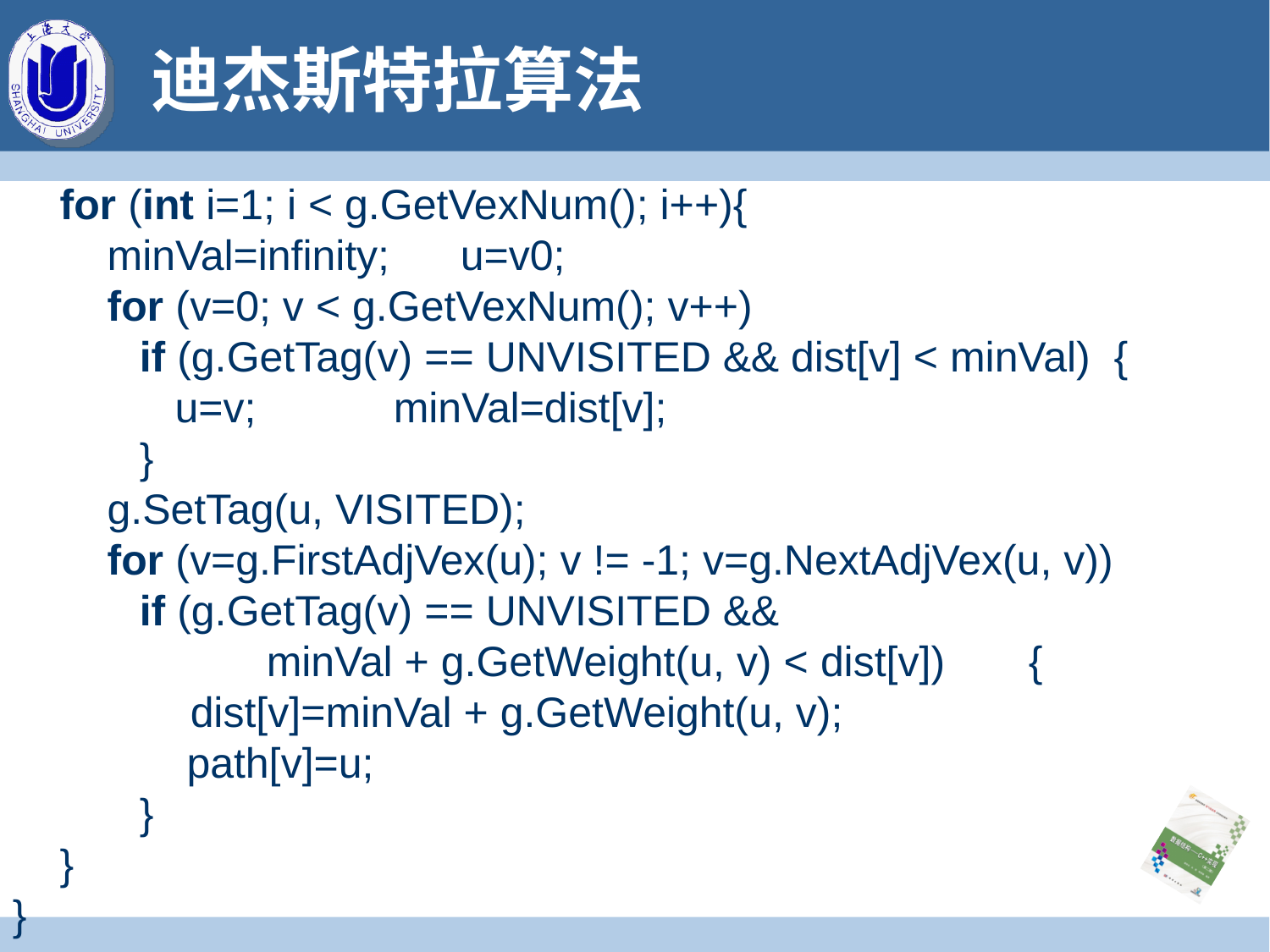

# 迪杰斯特拉算法
    for (int i=1; i < g.GetVexNum(); i++){
        minVal=infinity;      u=v0;
        for (v=0; v < g.GetVexNum(); v++)
	if (g.GetTag(v) == UNVISITED && dist[v] < minVal)  {
	   u=v; 	minVal=dist[v];
	}
        g.SetTag(u, VISITED);
        for (v=g.FirstAdjVex(u); v != -1; v=g.NextAdjVex(u, v))
	if (g.GetTag(v) == UNVISITED &&
		minVal + g.GetWeight(u, v) < dist[v])	{
               dist[v]=minVal + g.GetWeight(u, v);
	    path[v]=u;
	}
    }
}